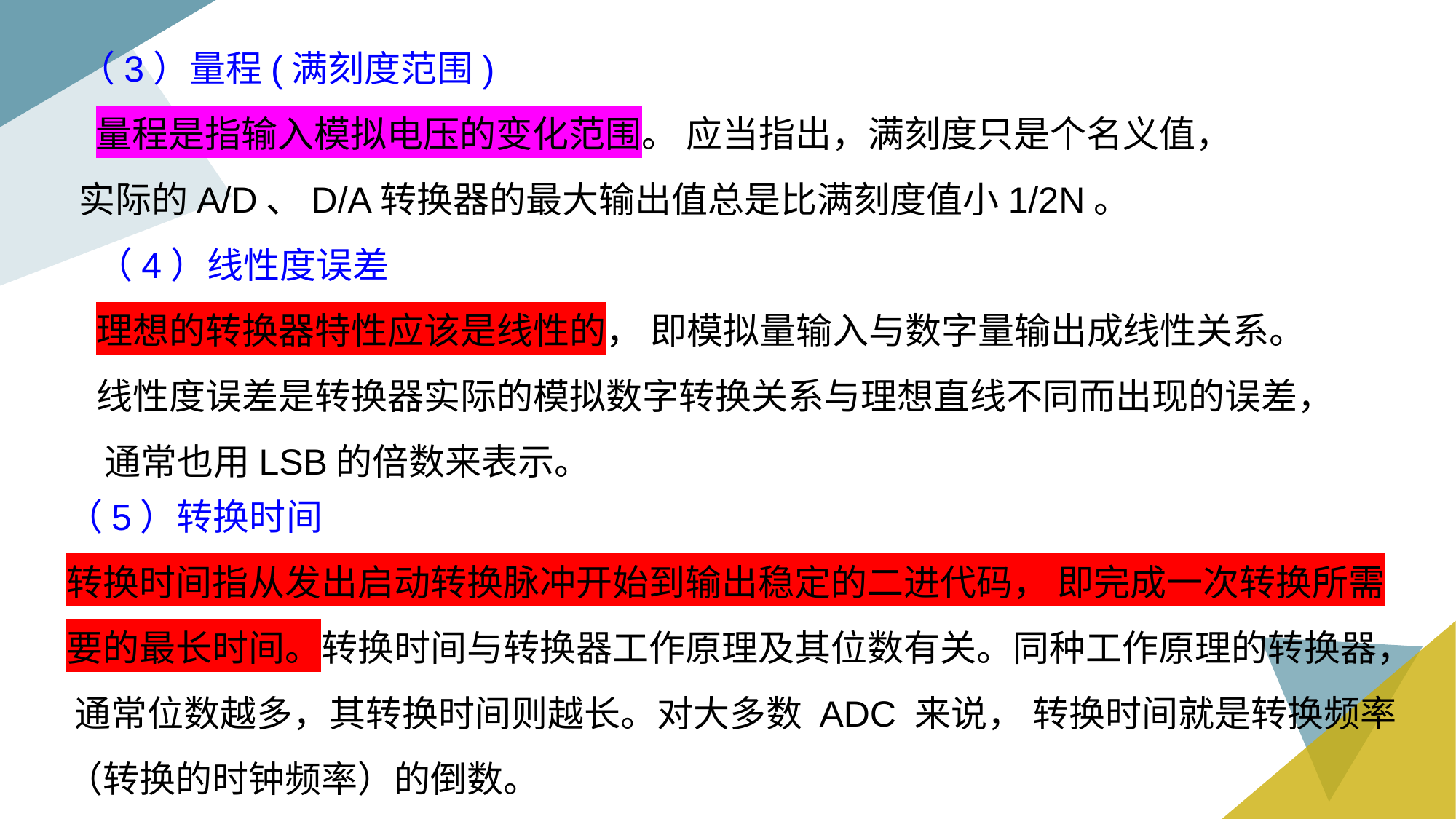

（3）量程(满刻度范围)
 量程是指输入模拟电压的变化范围。 应当指出，满刻度只是个名义值，实际的A/D、D/A转换器的最大输出值总是比满刻度值小1/2N。
（4）线性度误差
理想的转换器特性应该是线性的， 即模拟量输入与数字量输出成线性关系。 线性度误差是转换器实际的模拟数字转换关系与理想直线不同而出现的误差， 通常也用LSB的倍数来表示。
（5）转换时间
转换时间指从发出启动转换脉冲开始到输出稳定的二进代码， 即完成一次转换所需要的最长时间。转换时间与转换器工作原理及其位数有关。同种工作原理的转换器， 通常位数越多，其转换时间则越长。对大多数 ADC 来说， 转换时间就是转换频率（转换的时钟频率）的倒数。